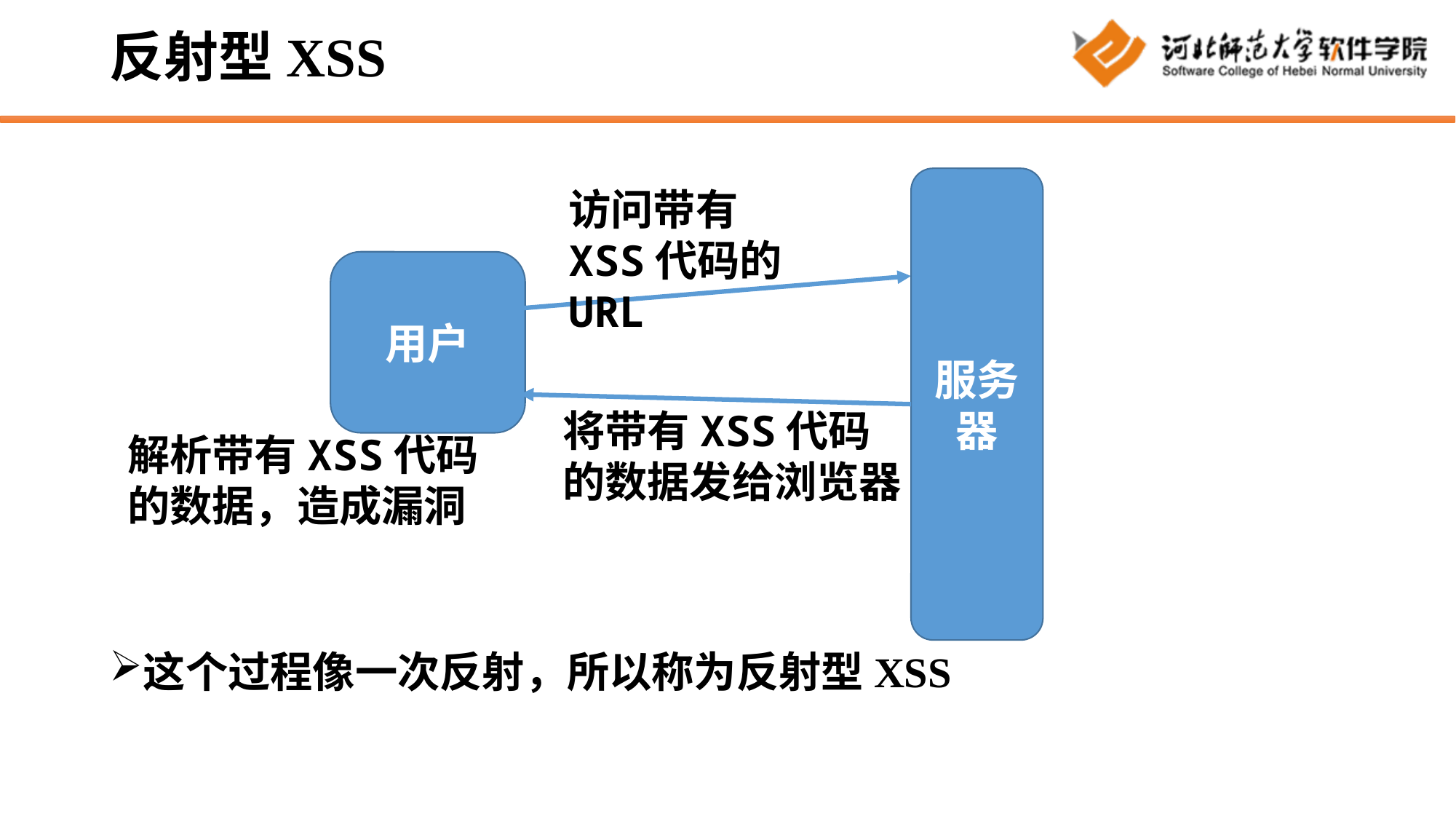

# 反射型XSS
服务器
访问带有XSS代码的URL

用户
将带有XSS代码的数据发给浏览器
解析带有XSS代码的数据，造成漏洞
这个过程像一次反射，所以称为反射型XSS